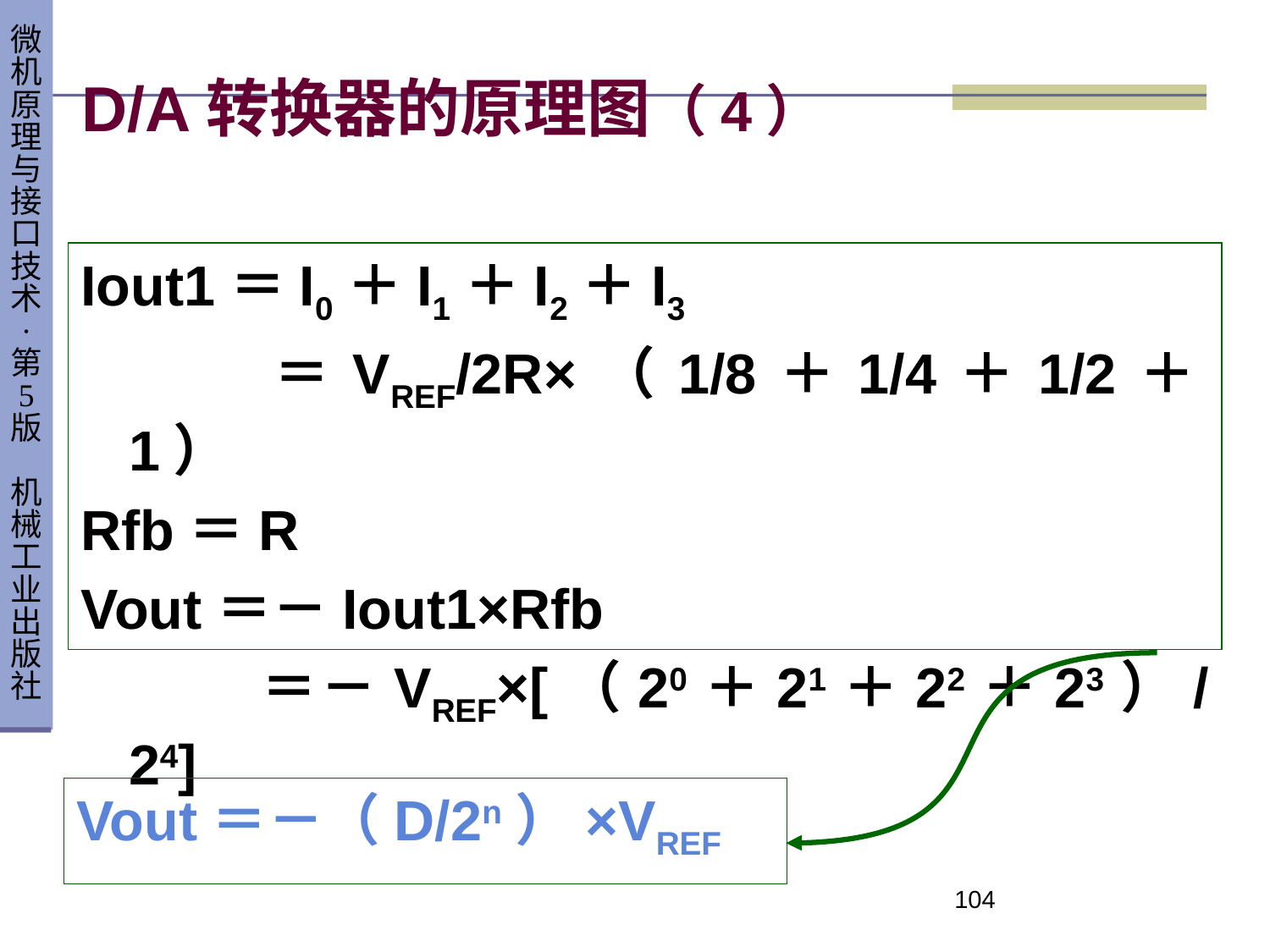

# D/A转换器的原理图（4）
Iout1＝I0＋I1＋I2＋I3
		＝VREF/2R×（1/8＋1/4＋1/2＋1）
Rfb＝R
Vout＝－Iout1×Rfb
		＝－VREF×[（20＋21＋22＋23）/24]
Vout＝－（D/2n）×VREF
104